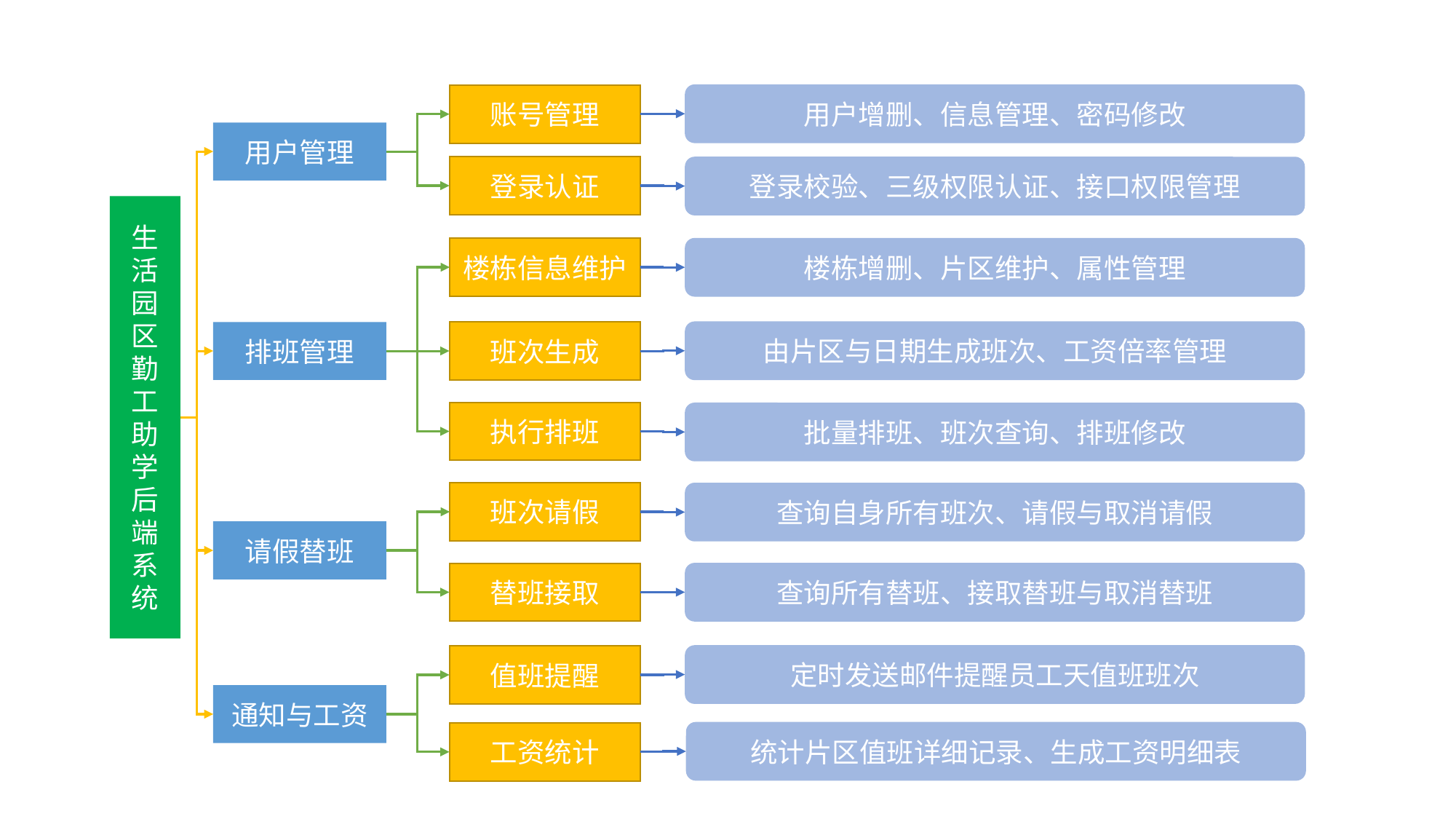

用户增删、信息管理、密码修改
账号管理
用户管理
登录认证
登录校验、三级权限认证、接口权限管理
生活园区勤工助学后端系统
楼栋增删、片区维护、属性管理
楼栋信息维护
由片区与日期生成班次、工资倍率管理
班次生成
排班管理
执行排班
批量排班、班次查询、排班修改
查询自身所有班次、请假与取消请假
班次请假
请假替班
查询所有替班、接取替班与取消替班
替班接取
定时发送邮件提醒员工天值班班次
值班提醒
通知与工资
统计片区值班详细记录、生成工资明细表
工资统计